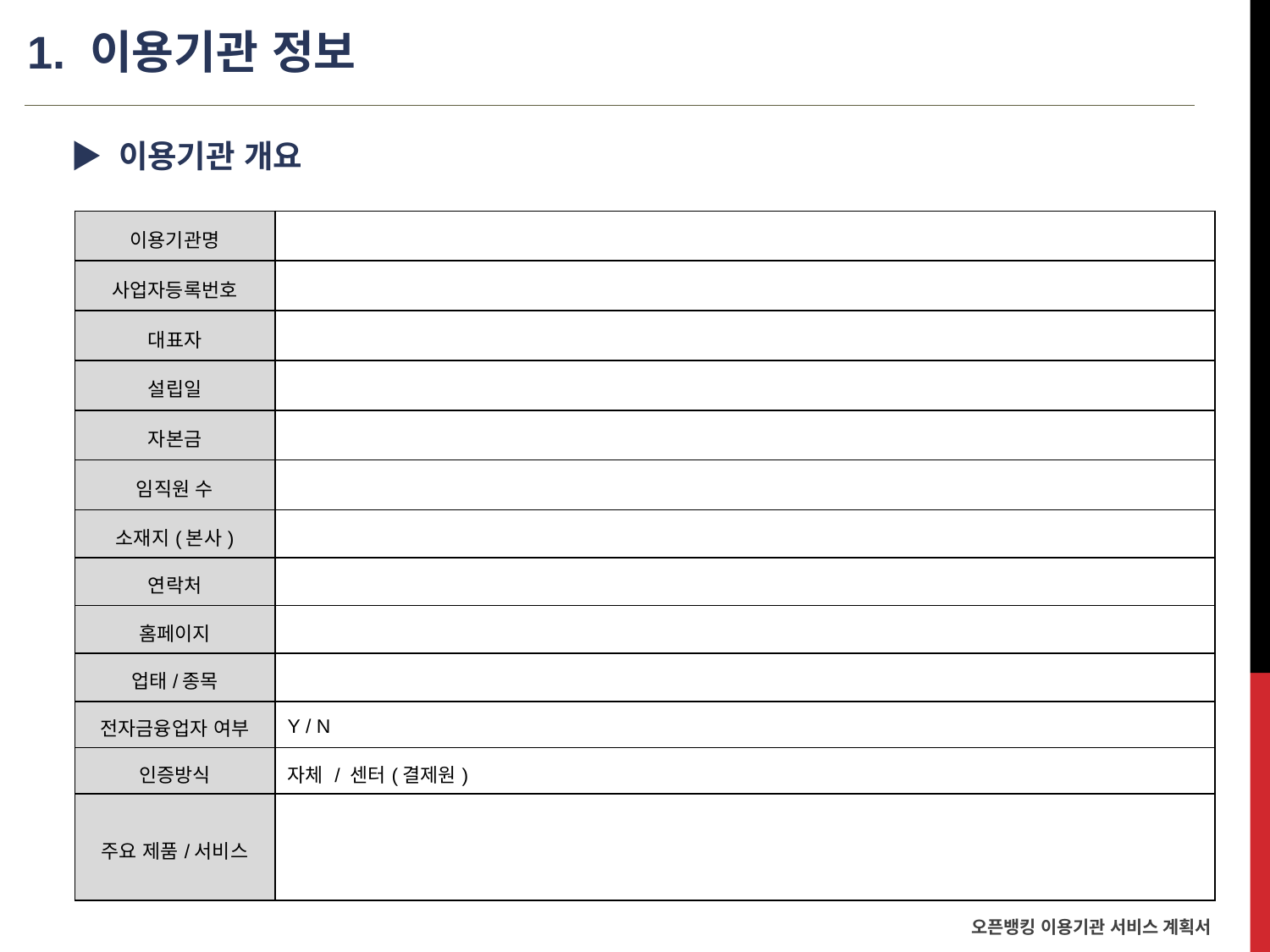

1. 이용기관 정보
▶ 이용기관 개요
| 이용기관명 |  |
| --- | --- |
| 사업자등록번호 |  |
| 대표자 |  |
| 설립일 |  |
| 자본금 |  |
| 임직원 수 |  |
| 소재지(본사) |  |
| 연락처 |  |
| 홈페이지 |  |
| 업태/종목 |  |
| 전자금융업자 여부 | Y / N |
| 인증방식 | 자체 / 센터(결제원) |
| 주요 제품/서비스 |  |
오픈뱅킹 이용기관 서비스 계획서